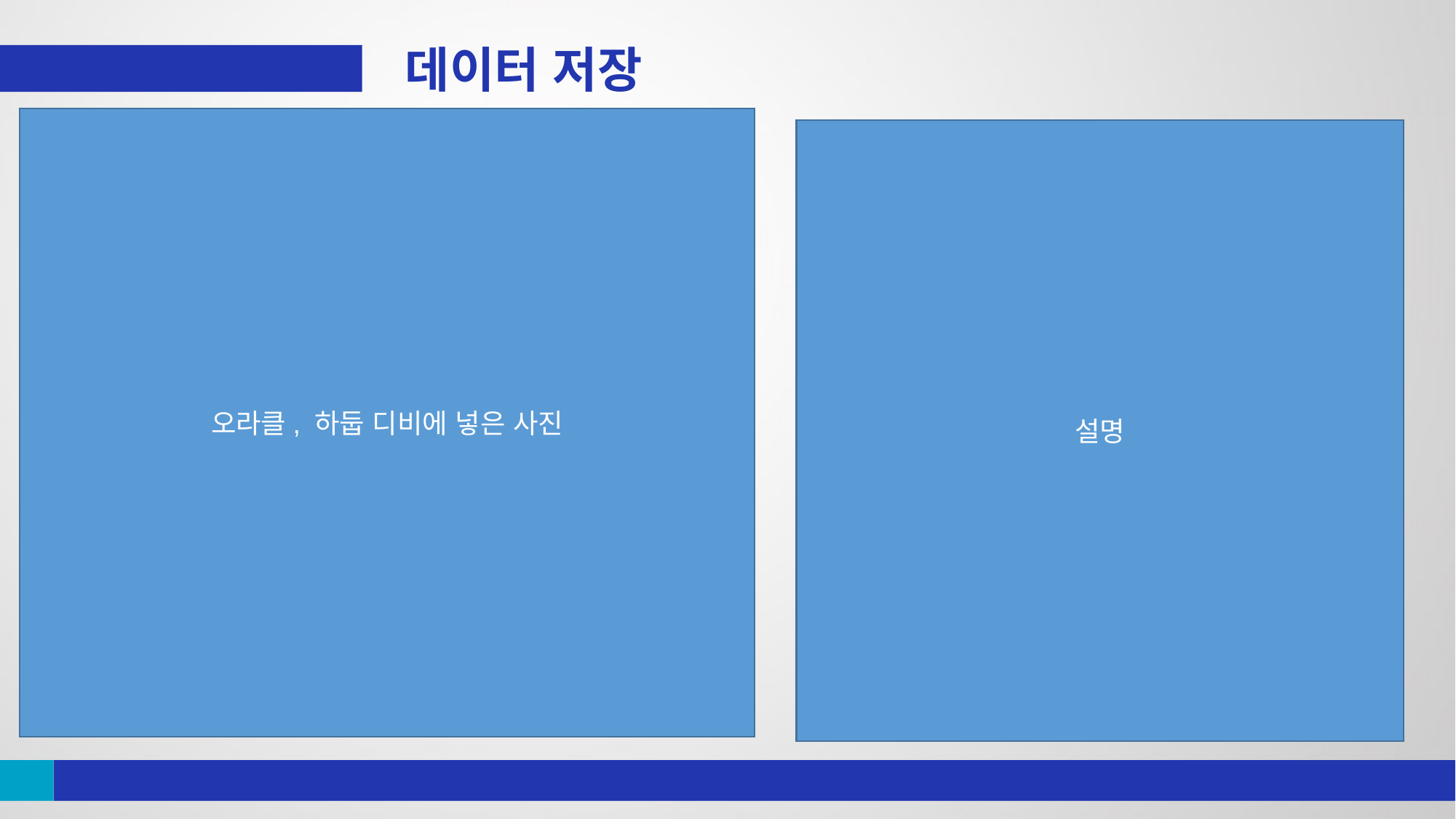

데이터 저장
SYSTEM
BIGDATA
청년인재

오라클, 하둡 디비에 넣은 사진
설명

Team Name

빅데이터 청년인재 일자리 연계사업